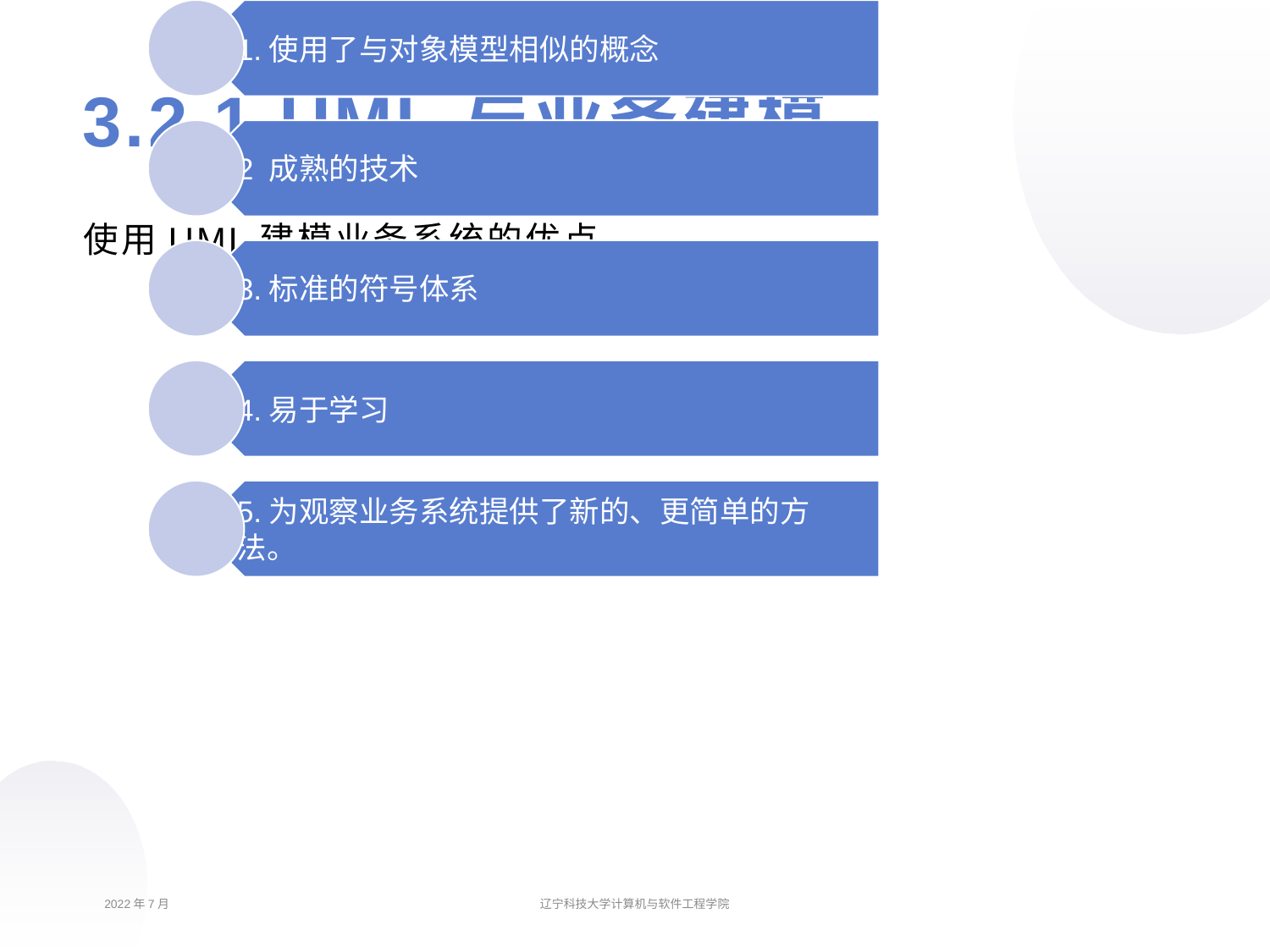

# 3.2.1 UML与业务建模
使用UML建模业务系统的优点

1.使用了与对象模型相似的概念
2 成熟的技术
3.标准的符号体系
4.易于学习
5.为观察业务系统提供了新的、更简单的方法。

2022年7月
辽宁科技大学计算机与软件工程学院
34